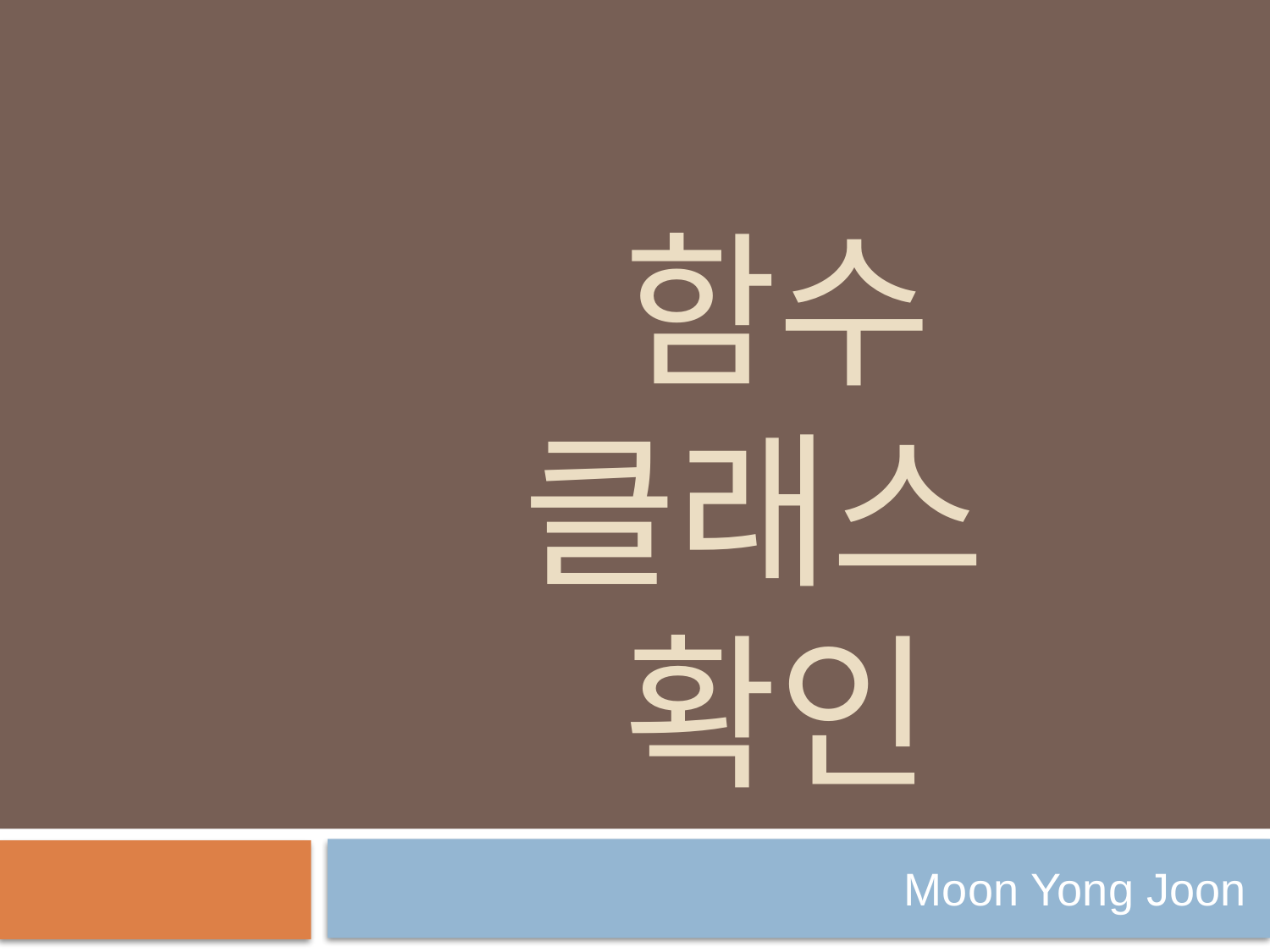

# 함수 클래스 확인
Moon Yong Joon